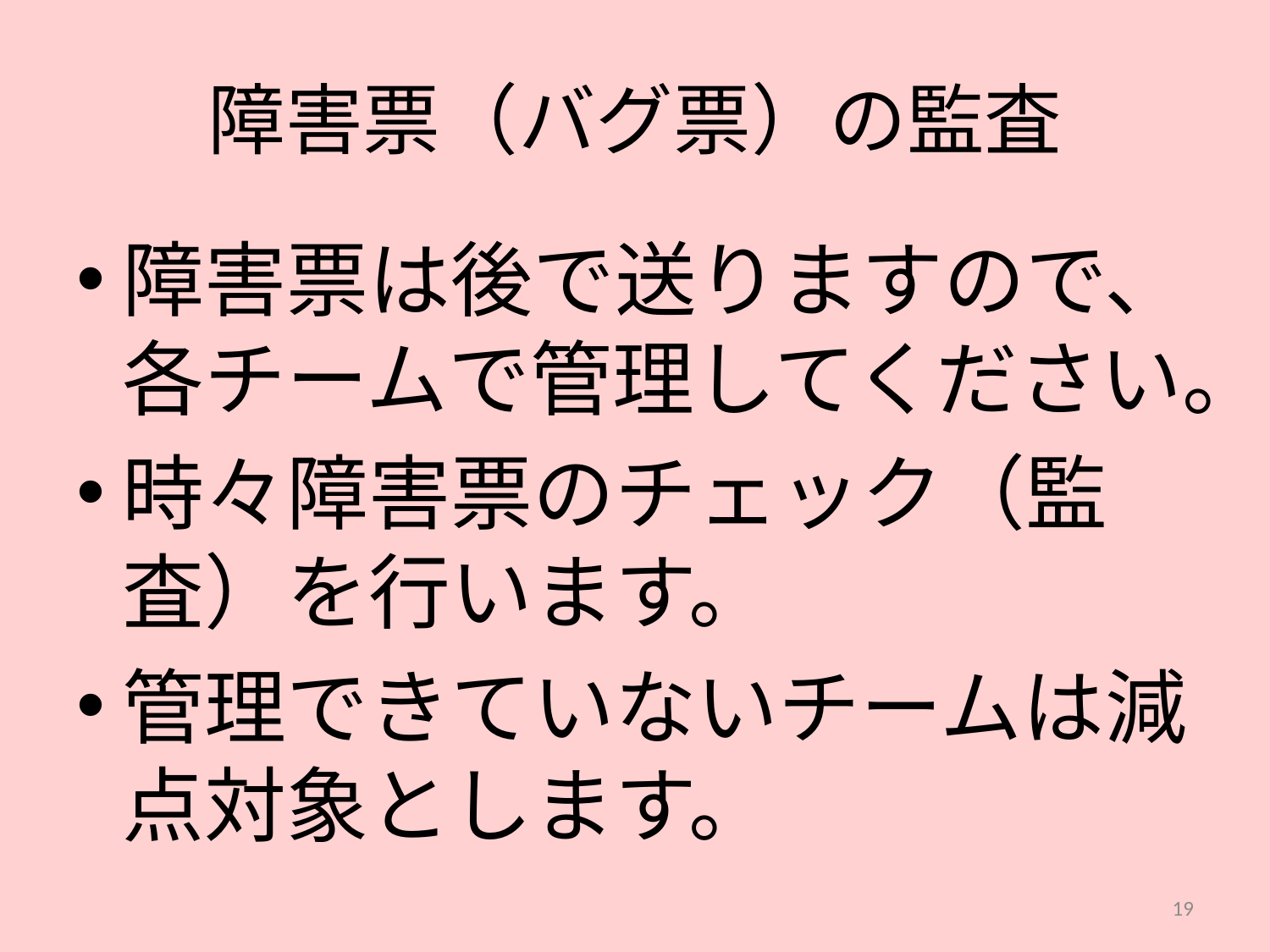

# 障害票（バグ票）の監査
障害票は後で送りますので、各チームで管理してください。
時々障害票のチェック（監査）を行います。
管理できていないチームは減点対象とします。
19